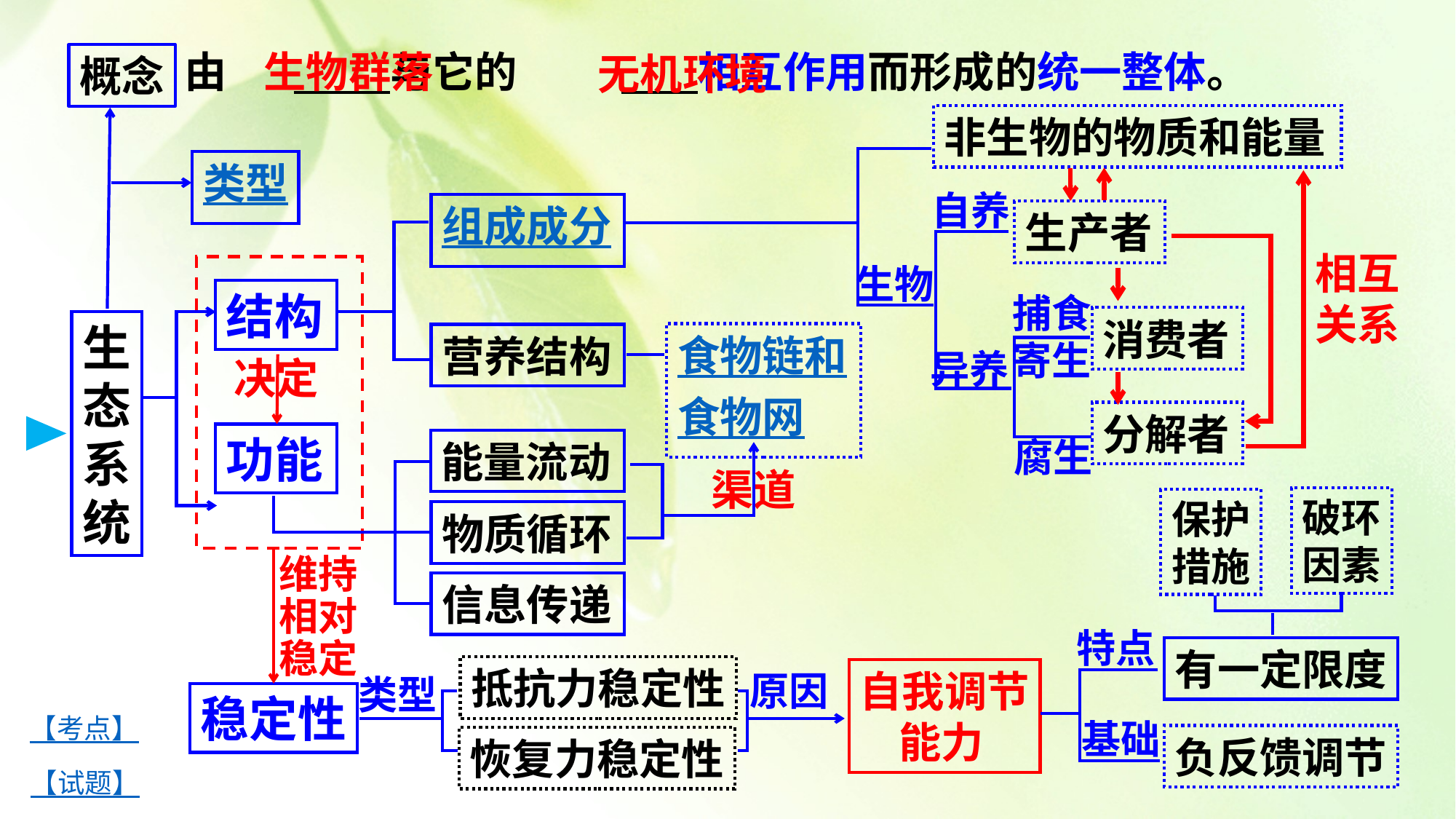

生物群落
由	          与它的	        相互作用而形成的统一整体。
无机环境
概念
类型
非生物的物质和能量

自养
生产者

生物
捕食
寄生
消费者

异养
分解者
腐生

相互
关系
组成成分

营养结构

结构
生
态
系
统

食物链和
食物网

决定

功能
能量流动

物质循环
信息传递

渠道

破环
因素
保护
措施

维持
相对
稳定
特点
有一定限度
抵抗力稳定性
自我调节
   能力
原因
类型

稳定性

【考点】
基础
负反馈调节
恢复力稳定性
【试题】